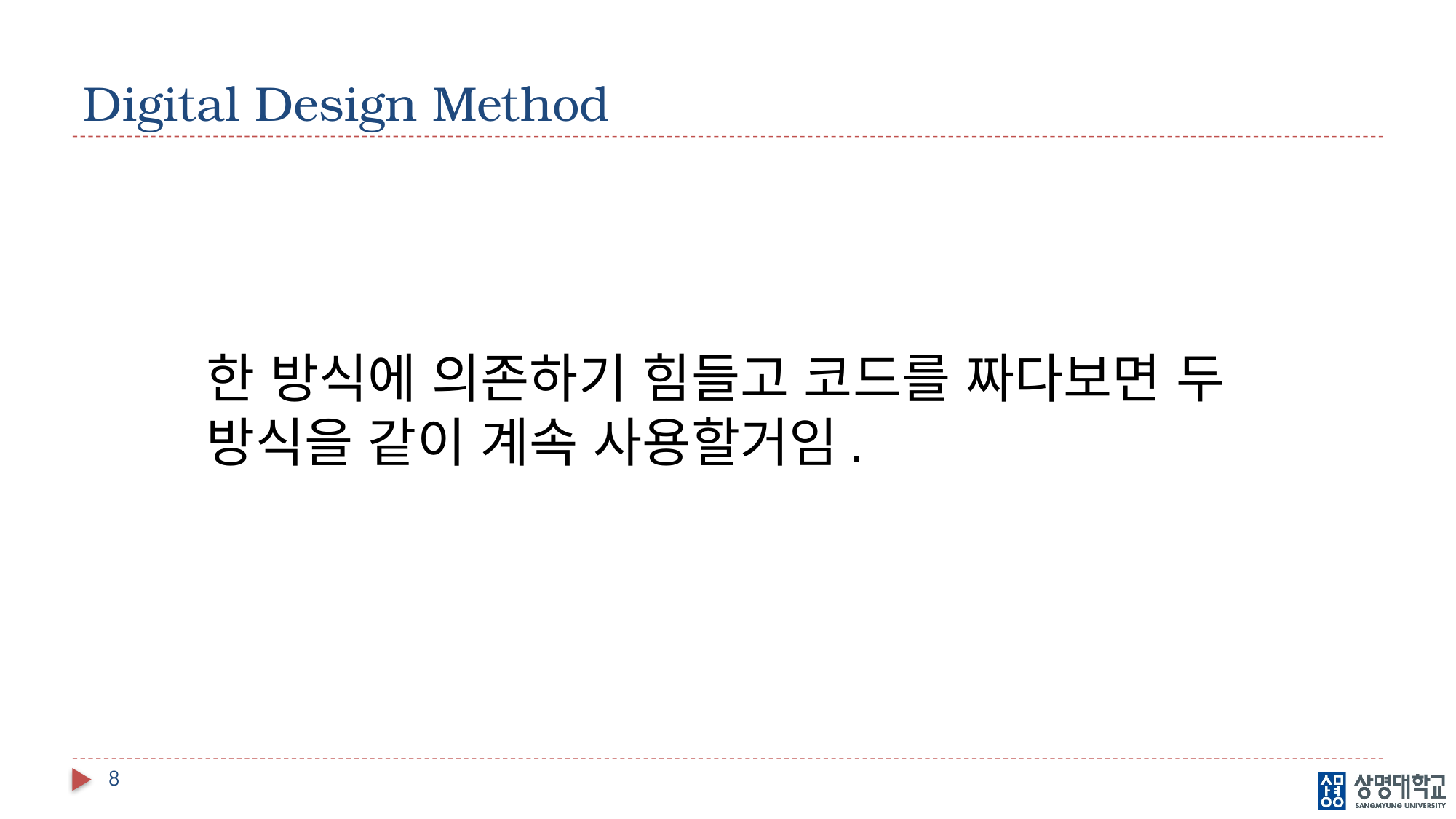

# Digital Design Method
한 방식에 의존하기 힘들고 코드를 짜다보면 두 방식을 같이 계속 사용할거임.
8